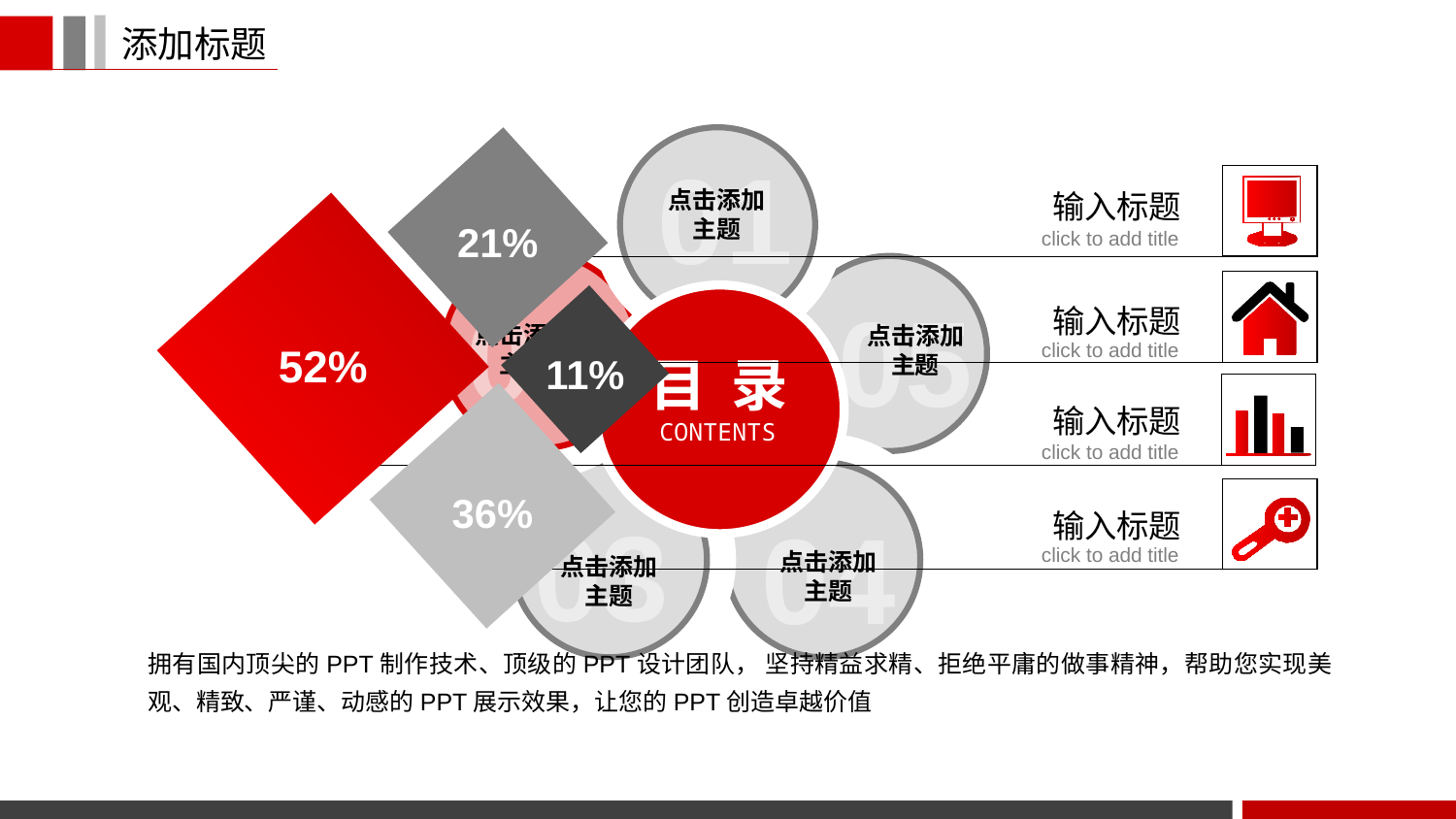

添加标题

01
点击添加
主题

21%
输入标题
click to add title

02
点击添加
主题

05
点击添加
主题

52%

目 录
CONTENTS
输入标题

11%
click to add title

输入标题

36%
click to add title

03
点击添加
主题

04
点击添加
主题

输入标题
click to add title
拥有国内顶尖的PPT制作技术、顶级的PPT设计团队， 坚持精益求精、拒绝平庸的做事精神，帮助您实现美观、精致、严谨、动感的PPT展示效果，让您的PPT创造卓越价值